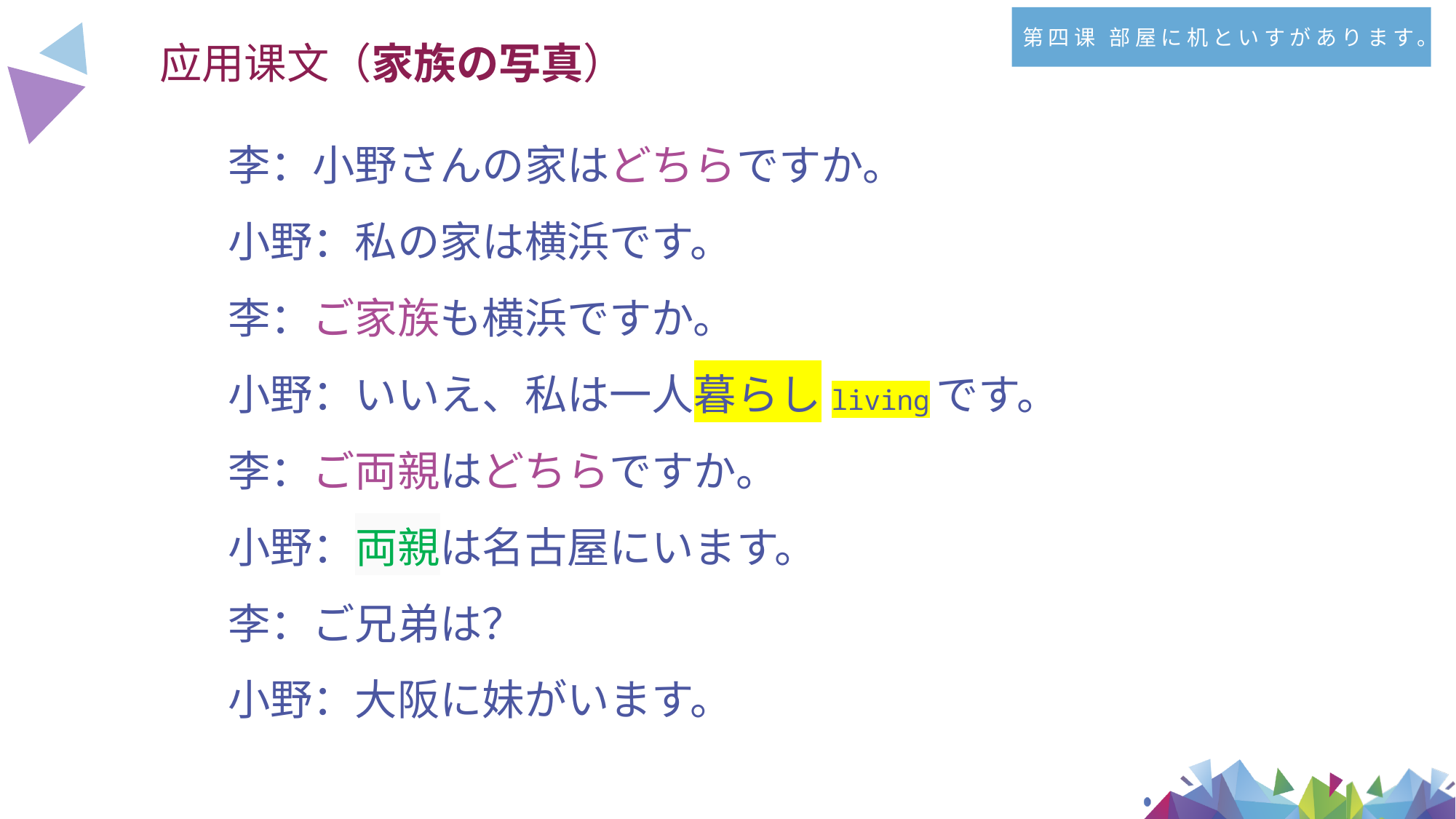

第四课 部屋に机といすがあります。
应用课文（家族の写真）
李：小野さんの家はどちらですか。
小野：私の家は横浜です。
李：ご家族も横浜ですか。
小野：いいえ、私は一人暮らしlivingです。
李：ご両親はどちらですか。
小野：両親は名古屋にいます。
李：ご兄弟は？
小野：大阪に妹がいます。